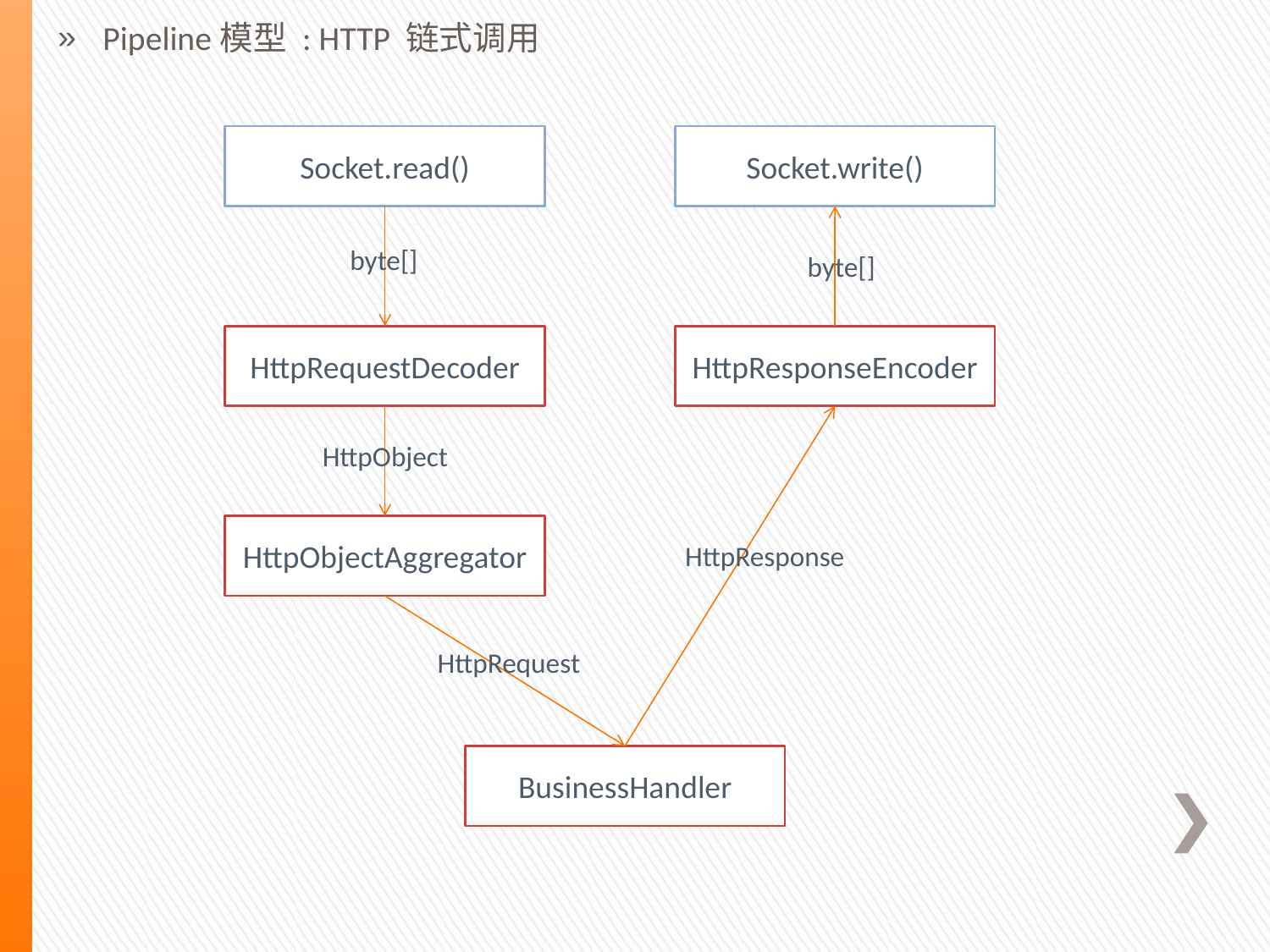

Pipeline模型 : HTTP 链式调用
Socket.read()
Socket.write()
byte[]
byte[]
HttpRequestDecoder
HttpResponseEncoder
HttpObject
HttpObjectAggregator
HttpResponse
HttpRequest
BusinessHandler